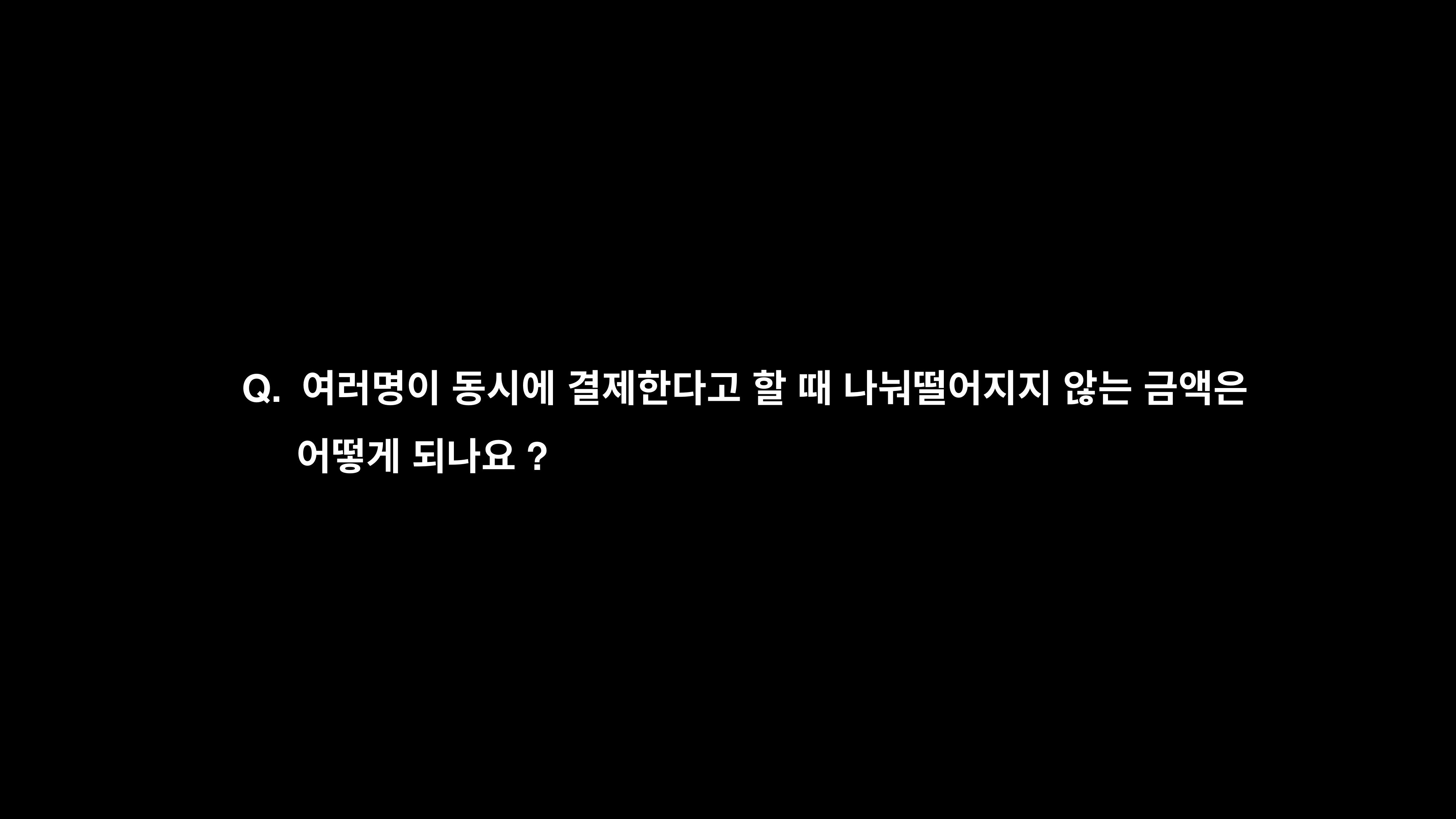

Q. 여러명이 동시에 결제한다고 할 때 나눠떨어지지 않는 금액은
	어떻게 되나요?